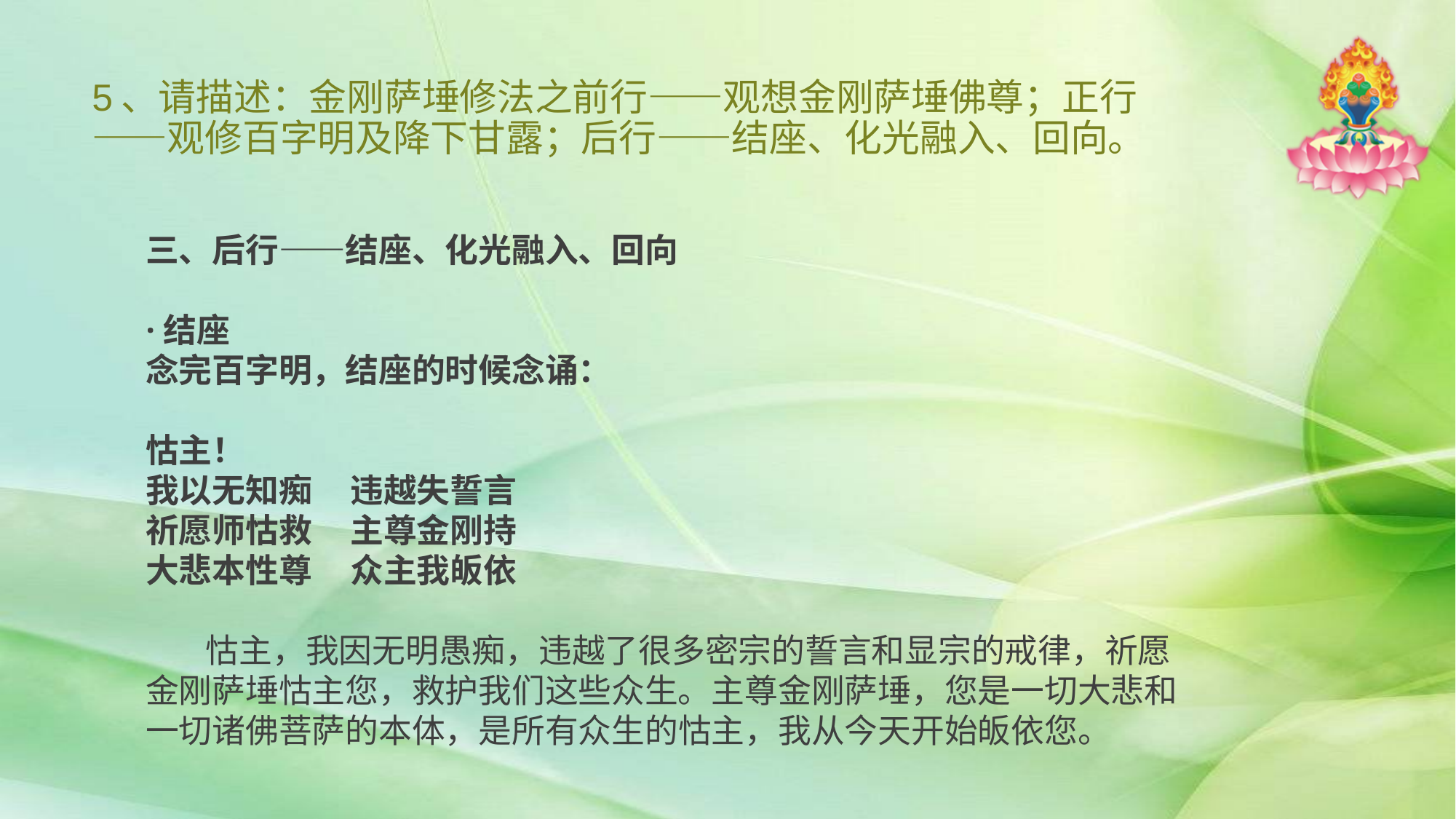

# 5、请描述：金刚萨埵修法之前行——观想金刚萨埵佛尊；正行——观修百字明及降下甘露；后行——结座、化光融入、回向。
三、后行——结座、化光融入、回向

·结座
念完百字明，结座的时候念诵：

怙主！
我以无知痴     违越失誓言
祈愿师怙救     主尊金刚持
大悲本性尊     众主我皈依

       怙主，我因无明愚痴，违越了很多密宗的誓言和显宗的戒律，祈愿金刚萨埵怙主您，救护我们这些众生。主尊金刚萨埵，您是一切大悲和一切诸佛菩萨的本体，是所有众生的怙主，我从今天开始皈依您。